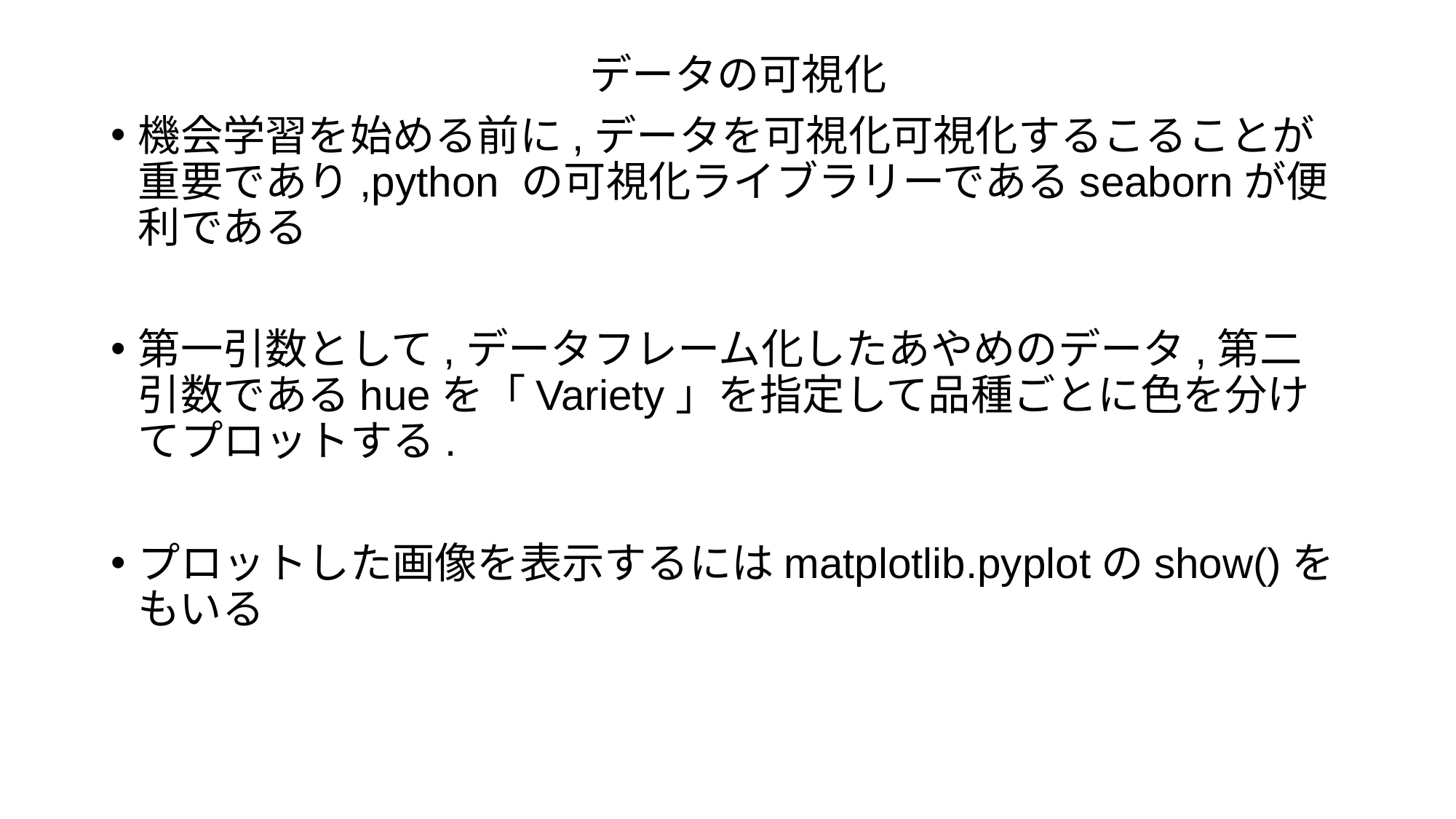

データの可視化
機会学習を始める前に,データを可視化可視化するこることが重要であり,python の可視化ライブラリーであるseabornが便利である

第一引数として,データフレーム化したあやめのデータ,第二引数であるhueを「Variety」を指定して品種ごとに色を分けてプロットする.

プロットした画像を表示するにはmatplotlib.pyplotのshow()をもいる